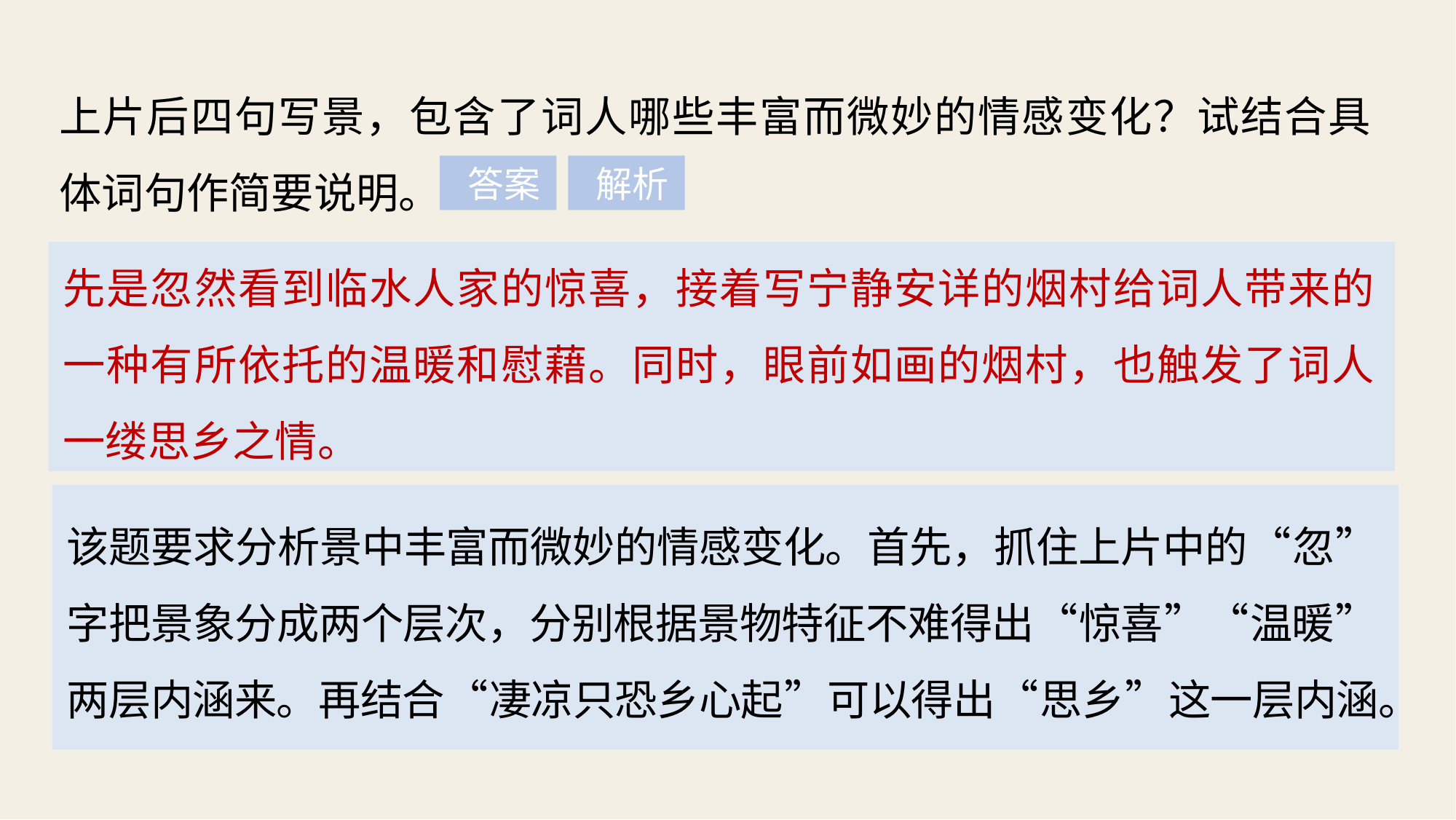

上片后四句写景，包含了词人哪些丰富而微妙的情感变化？试结合具体词句作简要说明。
 答案
 解析
先是忽然看到临水人家的惊喜，接着写宁静安详的烟村给词人带来的一种有所依托的温暖和慰藉。同时，眼前如画的烟村，也触发了词人一缕思乡之情。

该题要求分析景中丰富而微妙的情感变化。首先，抓住上片中的“忽”字把景象分成两个层次，分别根据景物特征不难得出“惊喜”“温暖”两层内涵来。再结合“凄凉只恐乡心起”可以得出“思乡”这一层内涵。